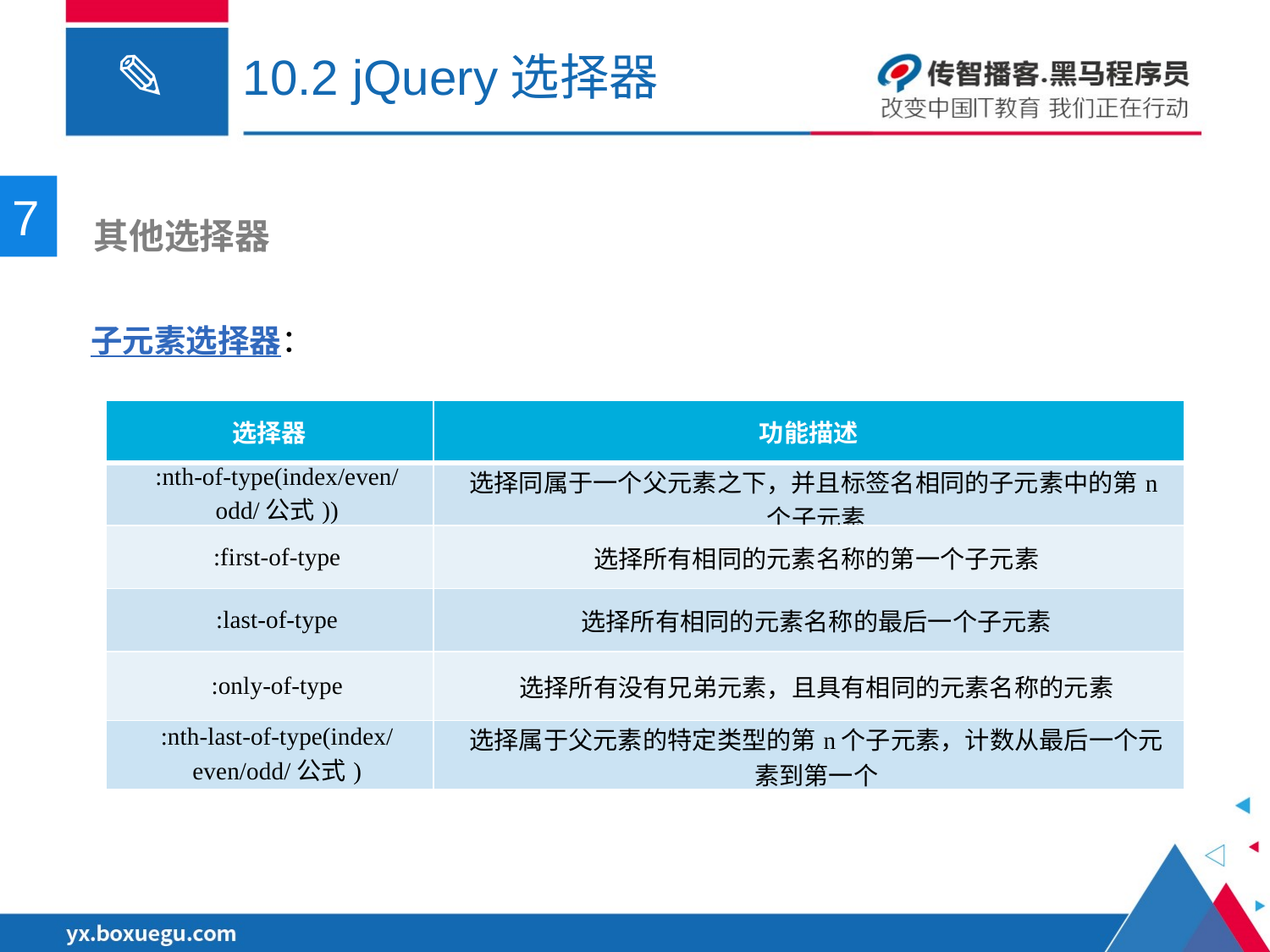

# 10.2 jQuery选择器

7
  其他选择器
子元素选择器：
| 选择器 | 功能描述 |
| --- | --- |
| :nth-of-type(index/even/odd/公式)) | 选择同属于一个父元素之下，并且标签名相同的子元素中的第n个子元素 |
| :first-of-type | 选择所有相同的元素名称的第一个子元素 |
| :last-of-type | 选择所有相同的元素名称的最后一个子元素 |
| :only-of-type | 选择所有没有兄弟元素，且具有相同的元素名称的元素 |
| :nth-last-of-type(index/even/odd/公式) | 选择属于父元素的特定类型的第n个子元素，计数从最后一个元素到第一个 |